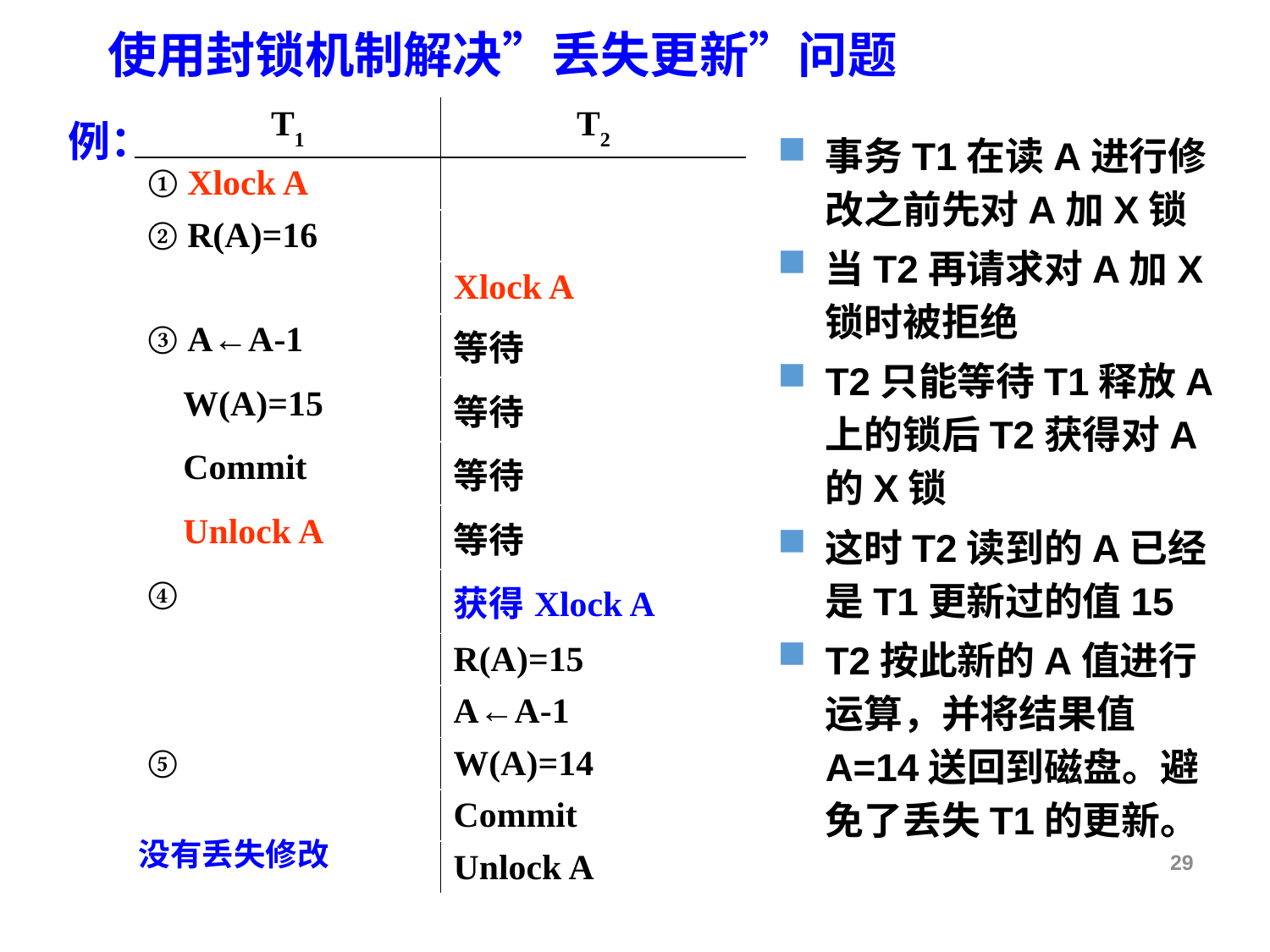

# 使用封锁机制解决”丢失更新”问题
| T1 | T2 |
| --- | --- |
| ① Xlock A |  |
| ② R(A)=16 |  |
|  | Xlock A |
| ③ A←A-1 | 等待 |
| W(A)=15 | 等待 |
| Commit | 等待 |
| Unlock A | 等待 |
| ④ | 获得Xlock A |
|  | R(A)=15 |
|  | A←A-1 |
| ⑤ | W(A)=14 |
|  | Commit |
|  | Unlock A |
例：
事务T1在读A进行修改之前先对A加X锁
当T2再请求对A加X锁时被拒绝
T2只能等待T1释放A上的锁后T2获得对A的X锁
这时T2读到的A已经是T1更新过的值15
T2按此新的A值进行运算，并将结果值A=14送回到磁盘。避免了丢失T1的更新。
没有丢失修改
29